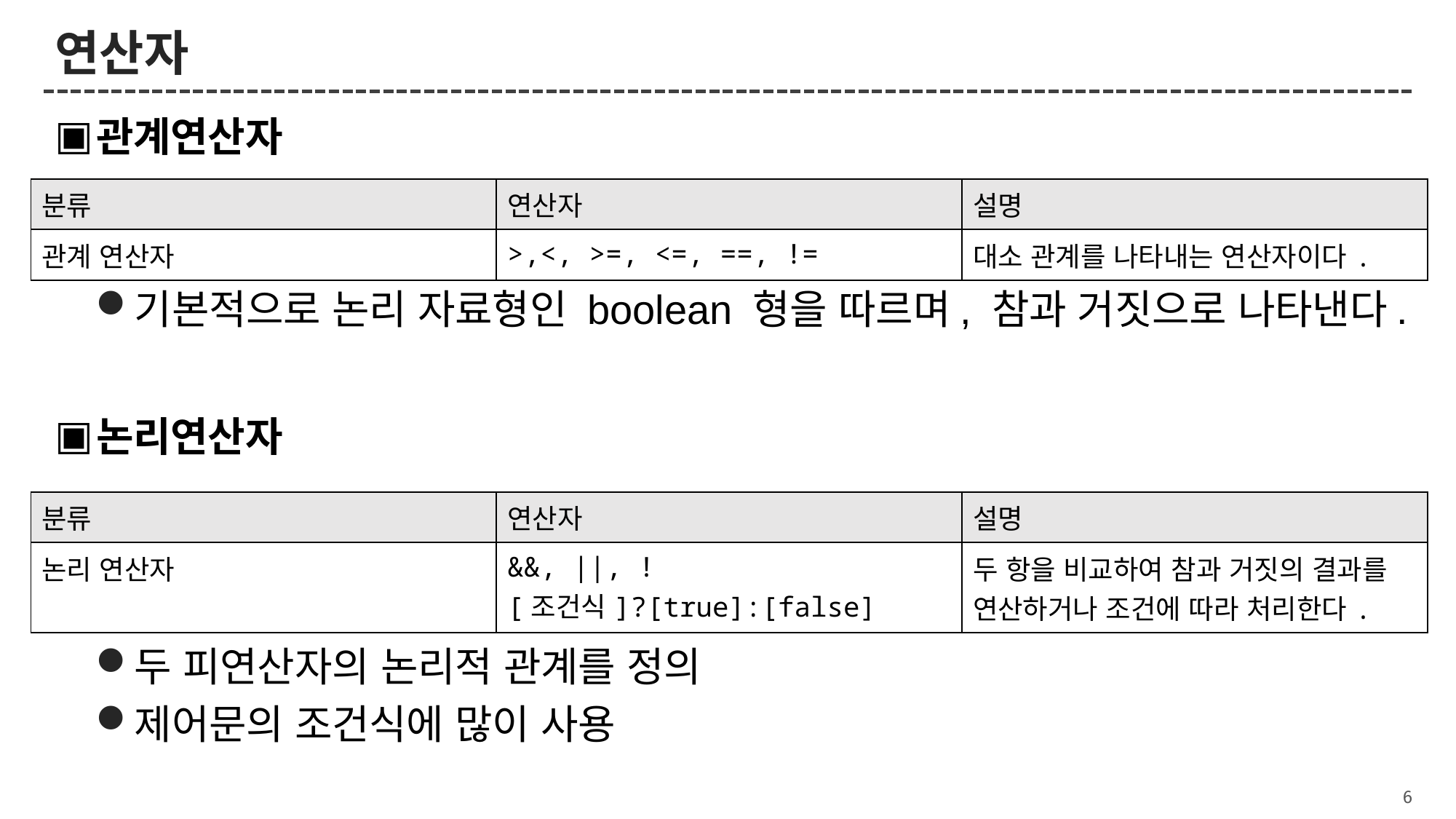

# 연산자
관계연산자

기본적으로 논리 자료형인 boolean 형을 따르며, 참과 거짓으로 나타낸다.

논리연산자

두 피연산자의 논리적 관계를 정의
제어문의 조건식에 많이 사용
| 분류 | 연산자 | 설명 |
| --- | --- | --- |
| 관계 연산자 | >,<, >=, <=, ==, != | 대소 관계를 나타내는 연산자이다. |
| 분류 | 연산자 | 설명 |
| --- | --- | --- |
| 논리 연산자 | &&, ||, ! [조건식]?[true]:[false] | 두 항을 비교하여 참과 거짓의 결과를 연산하거나 조건에 따라 처리한다. |